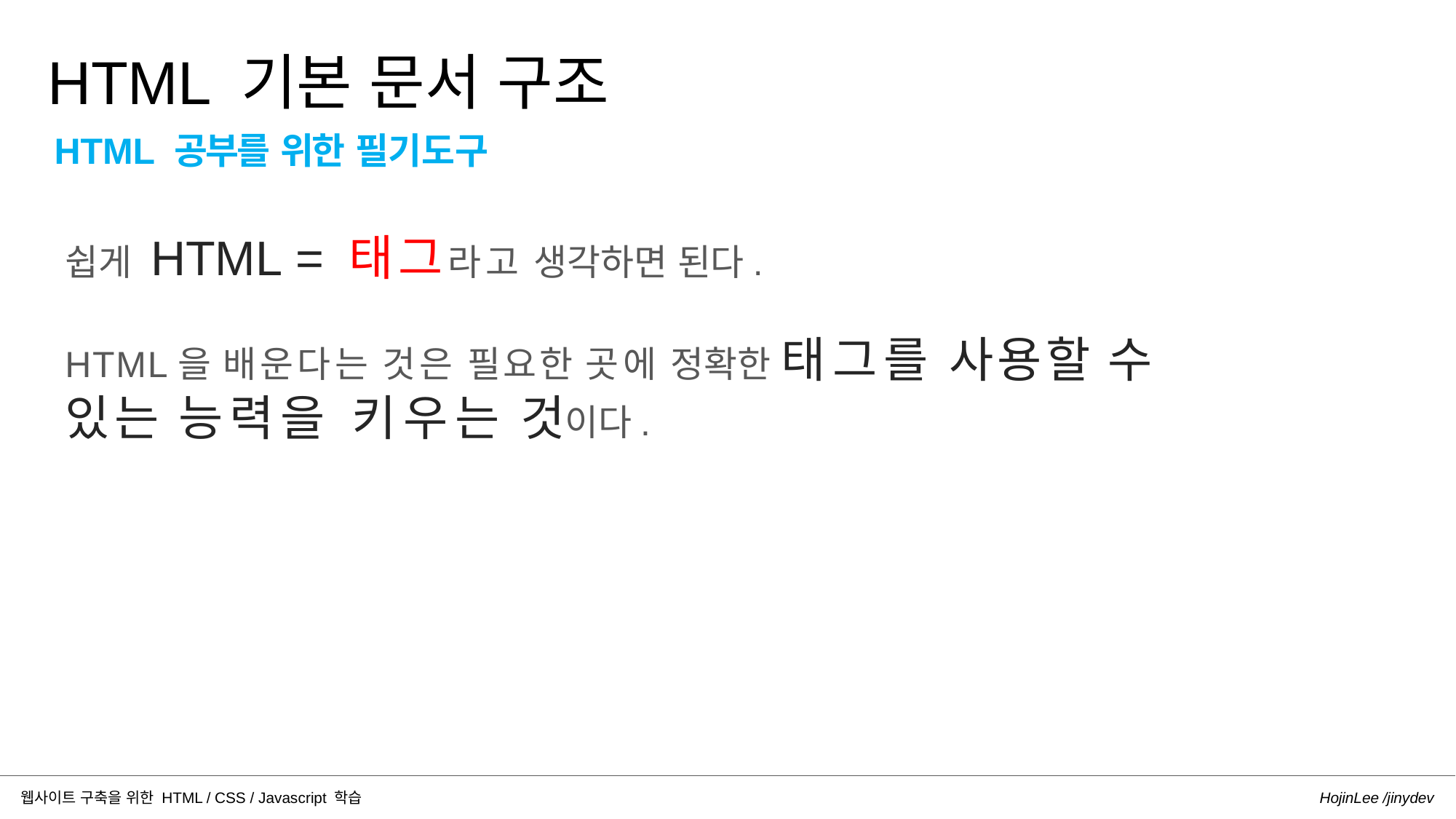

HTML 기본 문서 구조
HTML 공부를 위한 필기도구
쉽게 HTML = 태그라고 생각하면 된다.
HTML을 배운다는 것은 필요한 곳에 정확한 태그를 사용할 수 있는 능력을 키우는 것이다.
HojinLee /jinydev
웹사이트 구축을 위한 HTML / CSS / Javascript 학습